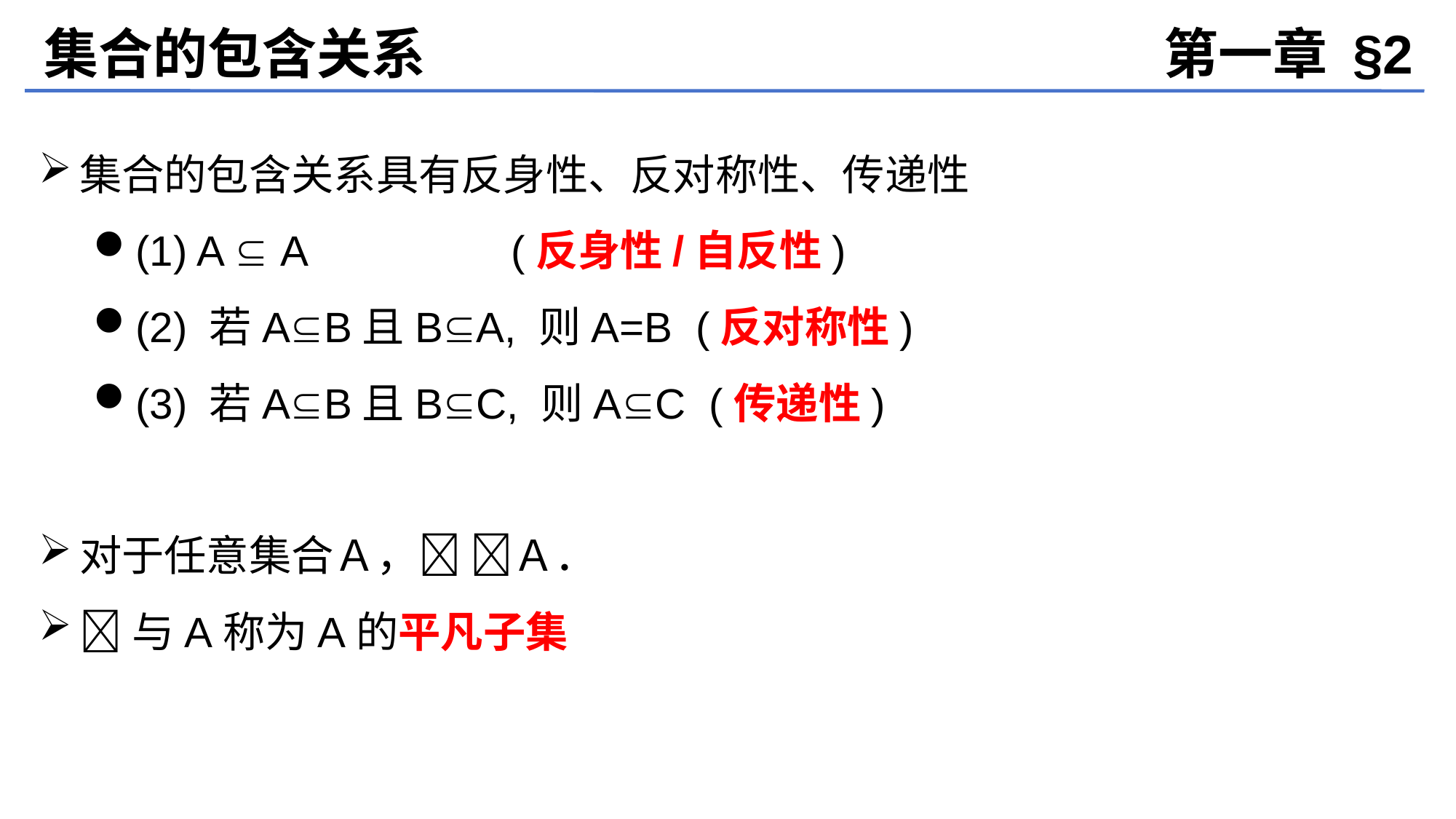

集合的包含关系
第一章 §2
集合的包含关系具有反身性、反对称性、传递性
(1) A ⊆ A	              (反身性/自反性)
(2) 若A⊆B且B⊆A, 则A=B  (反对称性)
(3) 若A⊆B且B⊆C, 则A⊆C  (传递性)

对于任意集合Ａ，∅ ⊆Ａ．
∅与A称为A的平凡子集